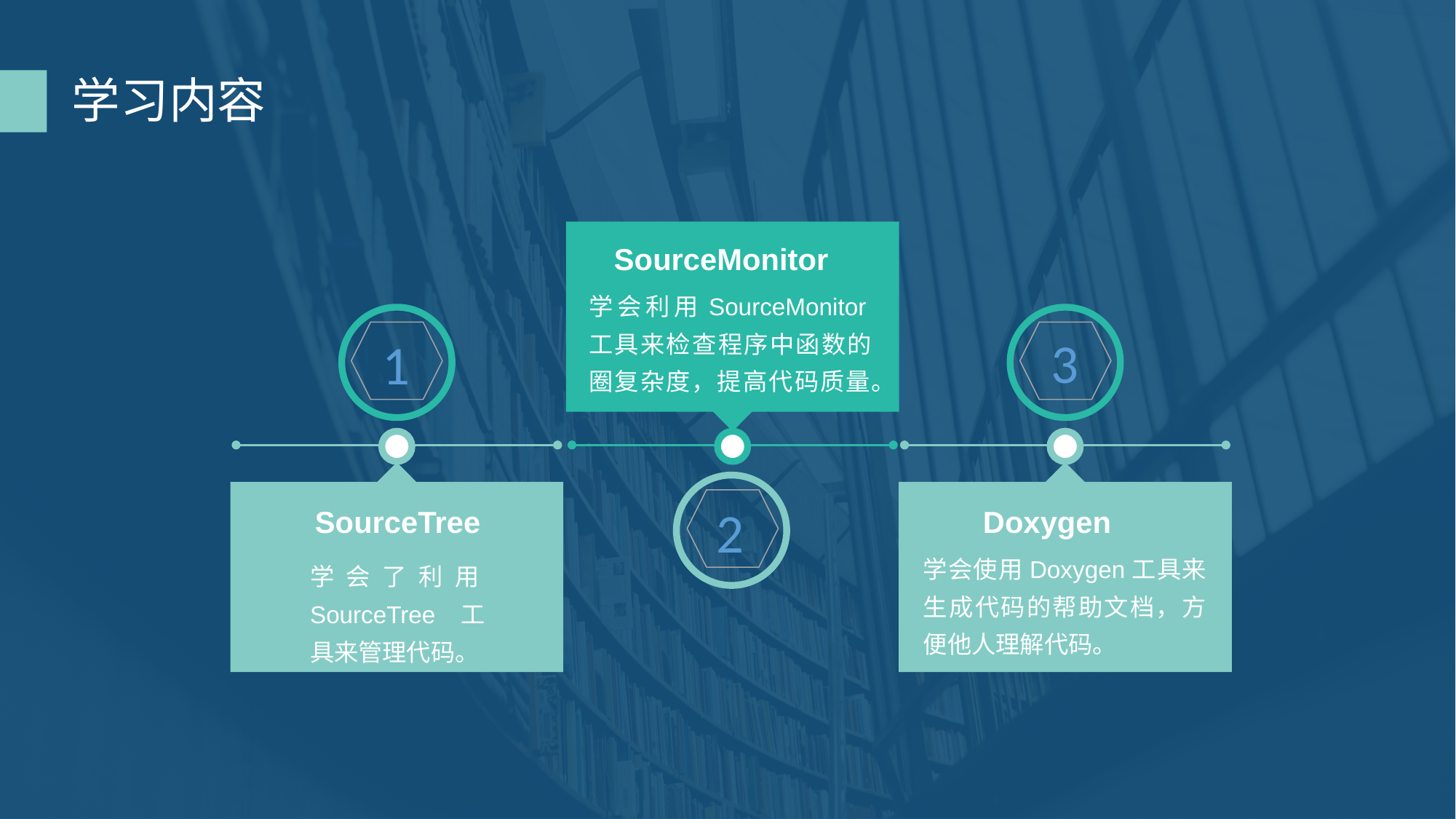

学习内容

SourceMonitor
学会利用SourceMonitor工具来检查程序中函数的圈复杂度，提高代码质量。

3
1

2
SourceTree
学会了利用SourceTree工具来管理代码。
Doxygen
学会使用Doxygen工具来生成代码的帮助文档，方便他人理解代码。